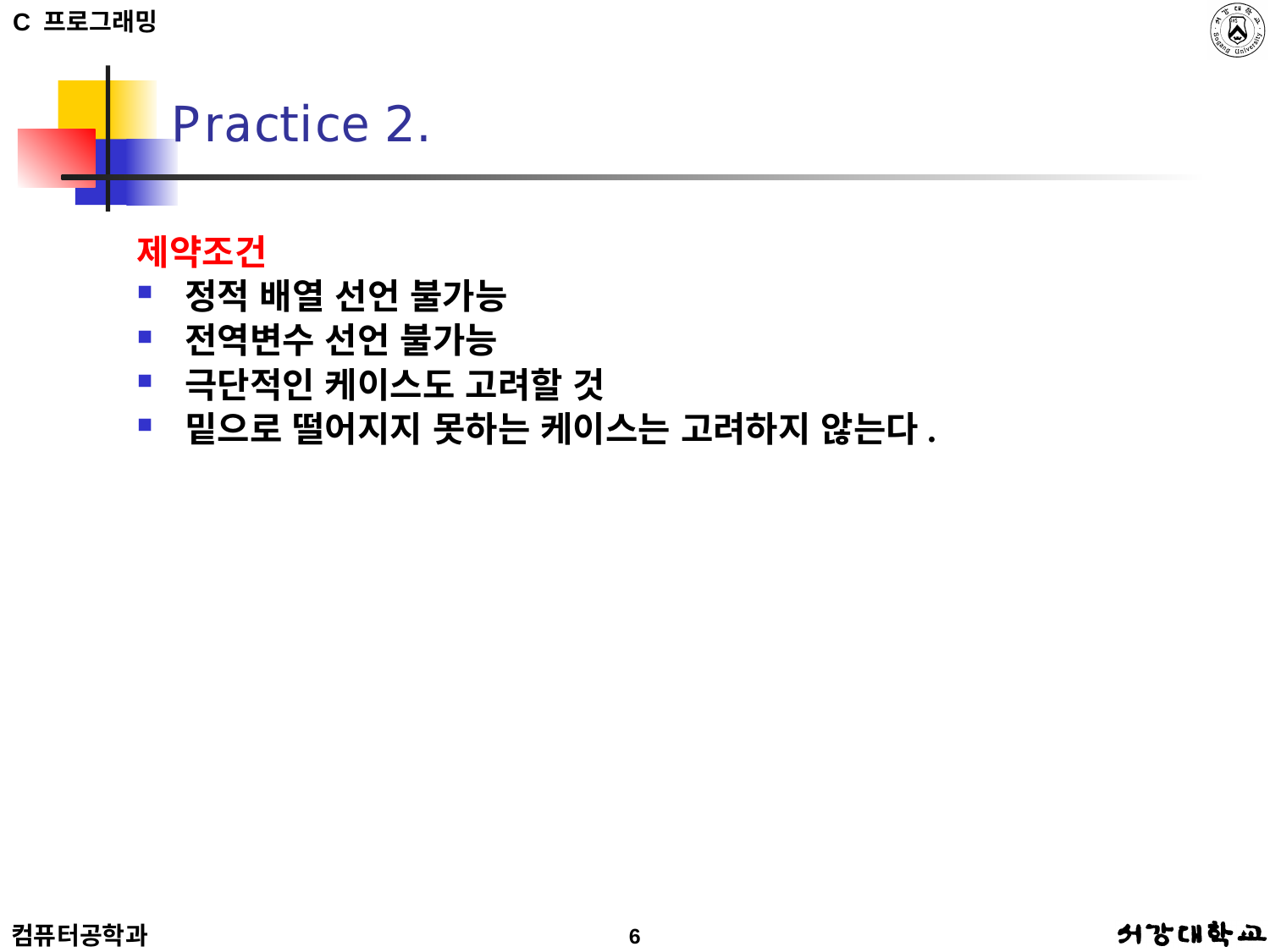

# Practice 2.
제약조건
정적 배열 선언 불가능
전역변수 선언 불가능
극단적인 케이스도 고려할 것
밑으로 떨어지지 못하는 케이스는 고려하지 않는다.
6